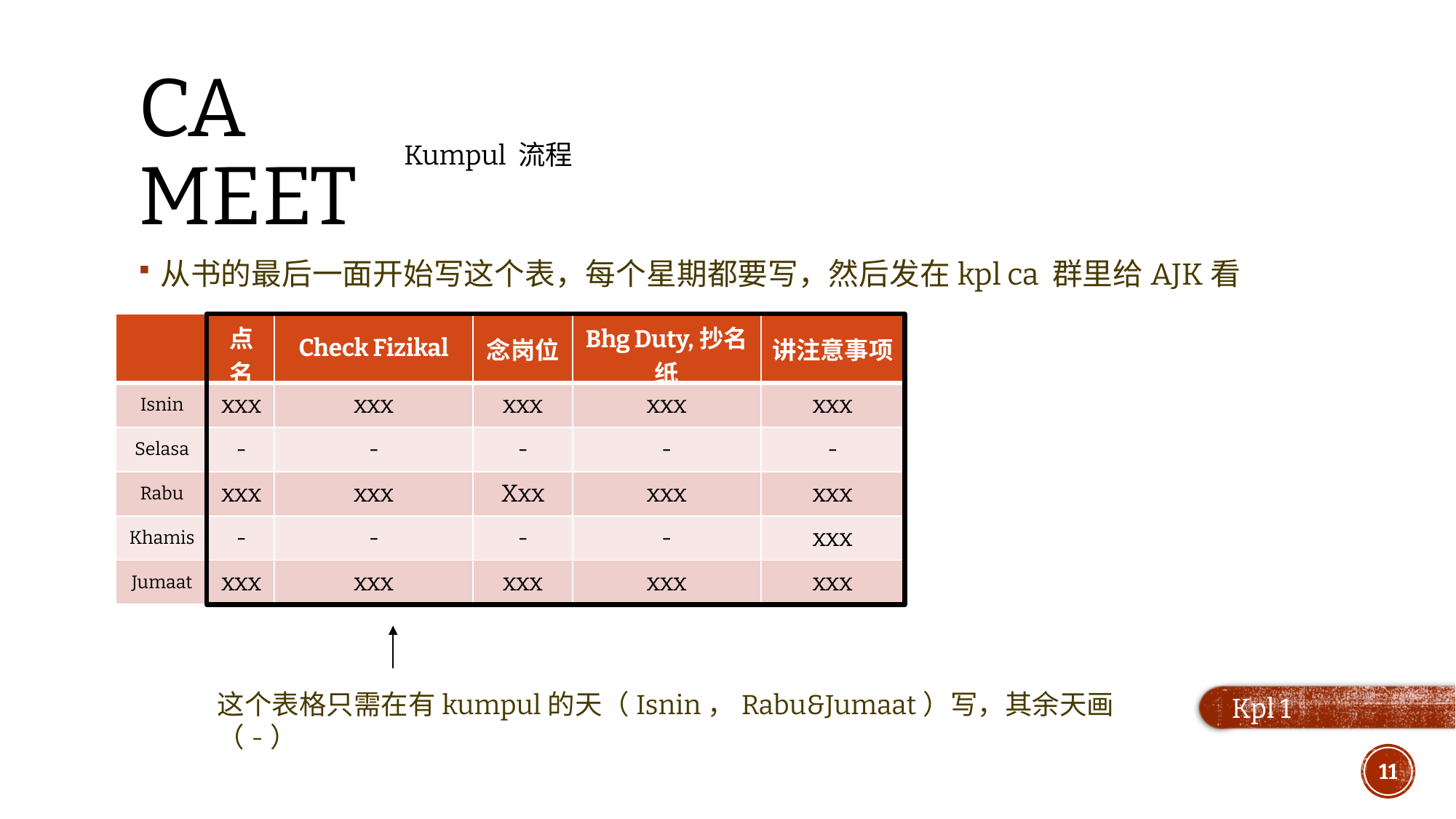

# Ca meet
Kumpul 流程
从书的最后一面开始写这个表，每个星期都要写，然后发在kpl ca 群里给AJK看
|  | 点名 | Check Fizikal | 念岗位 | Bhg Duty,抄名纸 | 讲注意事项 |
| --- | --- | --- | --- | --- | --- |
| Isnin | xxx | xxx | xxx | xxx | xxx |
| Selasa | - | - | - | - | - |
| Rabu | xxx | xxx | Xxx | xxx | xxx |
| Khamis | - | - | - | - | xxx |
| Jumaat | xxx | xxx | xxx | xxx | xxx |

这个表格只需在有kumpul的天（Isnin，Rabu&Jumaat）写，其余天画（-）

Kpl 1
11